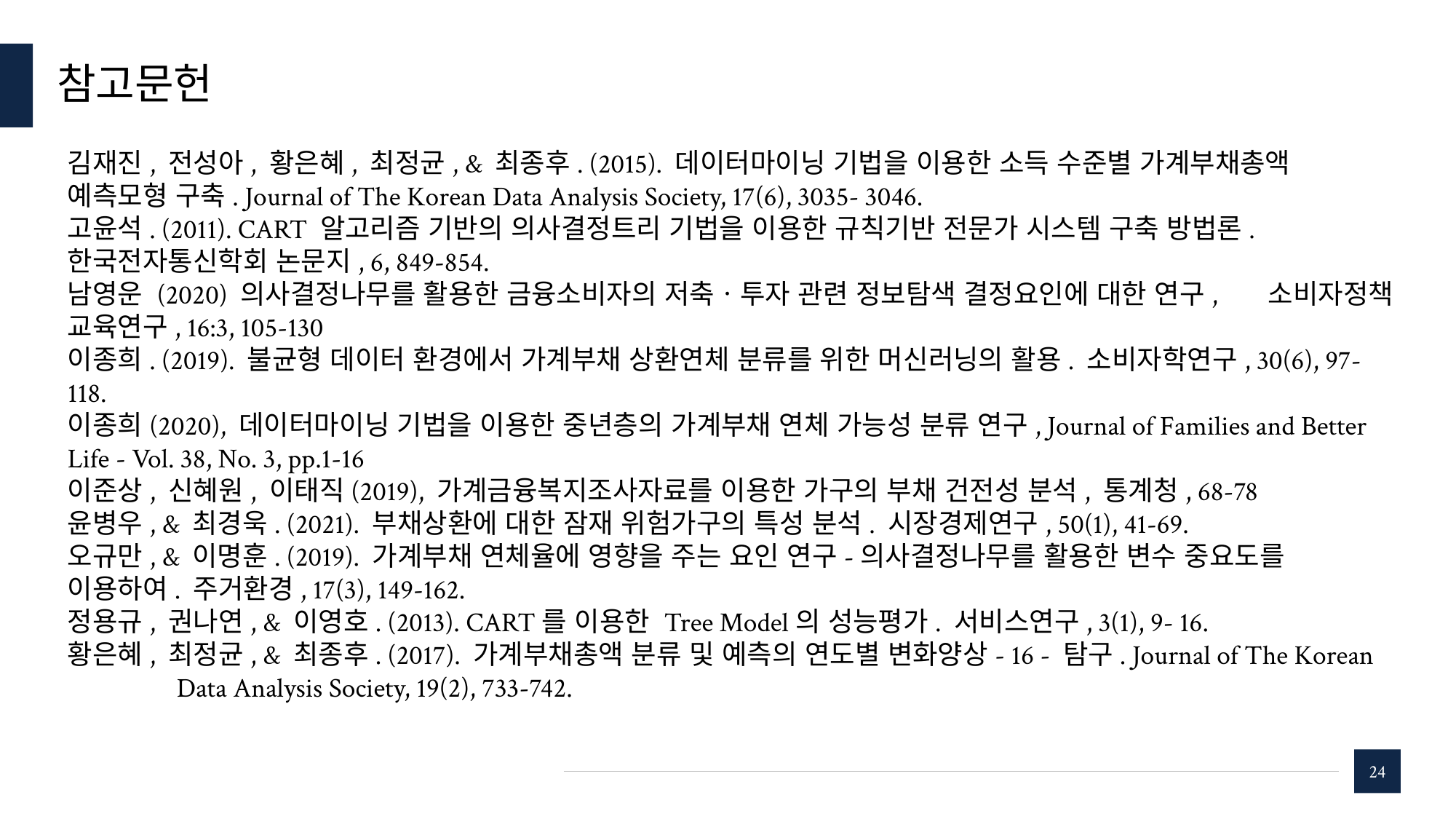

# 참고문헌
김재진, 전성아, 황은혜, 최정균, & 최종후. (2015). 데이터마이닝 기법을 이용한 소득 수준별 가계부채총액 	예측모형 구축. Journal of The Korean Data Analysis Society, 17(6), 3035- 3046.
고윤석. (2011). CART 알고리즘 기반의 의사결정트리 기법을 이용한 규칙기반 전문가 시스템 구축 방법론. 한국전자통신학회 논문지, 6, 849-854.
남영운 (2020) 의사결정나무를 활용한 금융소비자의 저축ㆍ투자 관련 정보탐색 결정요인에 대한 연구, 	소비자정책 교육연구, 16:3, 105-130
이종희. (2019). 불균형 데이터 환경에서 가계부채 상환연체 분류를 위한 머신러닝의 활용. 소비자학연구, 30(6), 97-	118.
이종희(2020), 데이터마이닝 기법을 이용한 중년층의 가계부채 연체 가능성 분류 연구, Journal of Families and Better 	Life - Vol. 38, No. 3, pp.1-16
이준상, 신혜원, 이태직(2019), 가계금융복지조사자료를 이용한 가구의 부채 건전성 분석, 통계청, 68-78
윤병우, & 최경욱. (2021). 부채상환에 대한 잠재 위험가구의 특성 분석. 시장경제연구, 50(1), 41-69.
오규만, & 이명훈. (2019). 가계부채 연체율에 영향을 주는 요인 연구-의사결정나무를 활용한 변수 중요도를 	이용하여. 주거환경, 17(3), 149-162.
정용규, 권나연, & 이영호. (2013). CART를 이용한 Tree Model의 성능평가. 서비스연구, 3(1), 9- 16.
황은혜, 최정균, & 최종후. (2017). 가계부채총액 분류 및 예측의 연도별 변화양상- 16 - 탐구. Journal of The Korean 	Data Analysis Society, 19(2), 733-742.

24